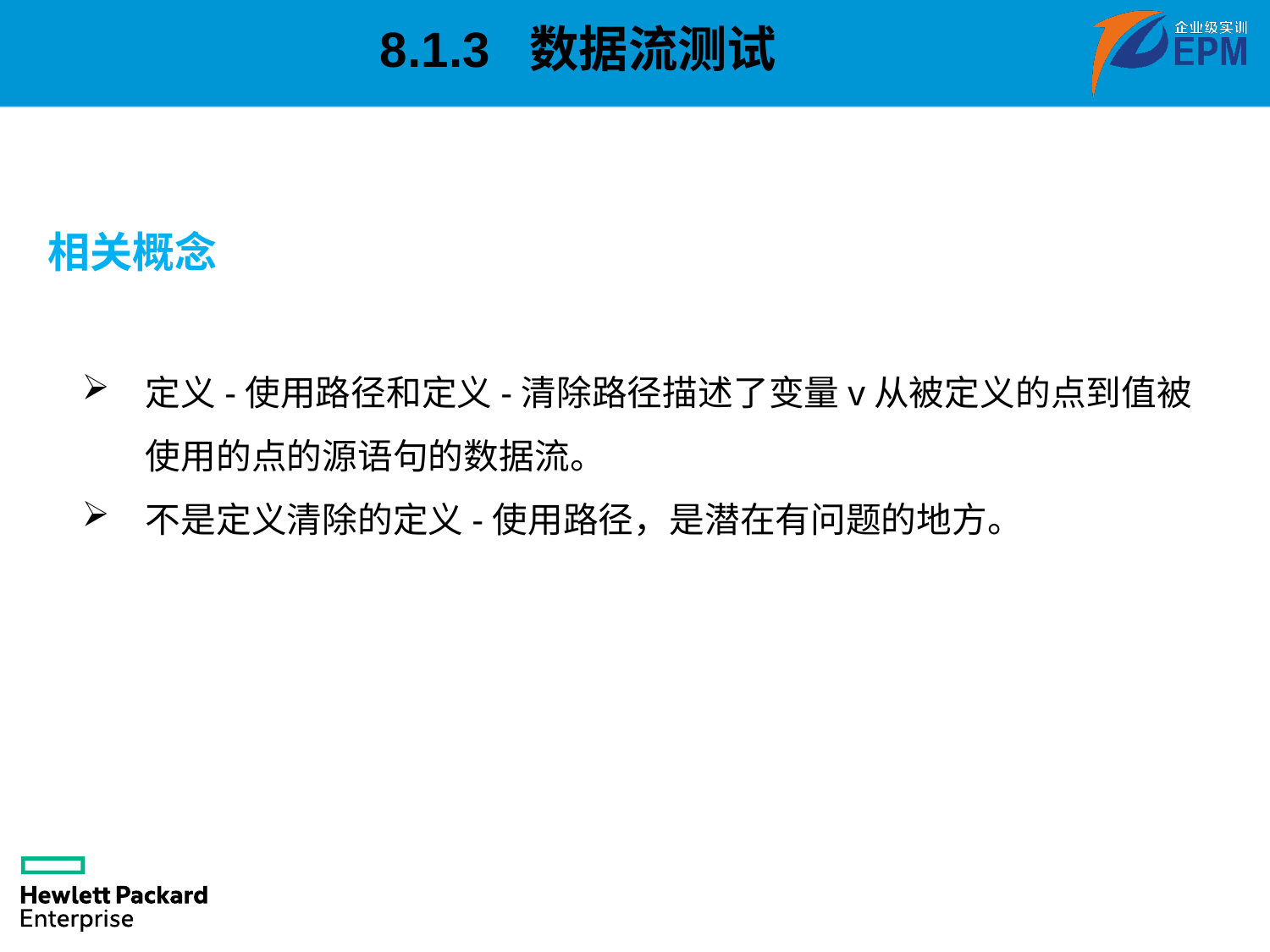

8.1.3  数据流测试
相关概念
定义-使用路径和定义-清除路径描述了变量v从被定义的点到值被使用的点的源语句的数据流。
不是定义清除的定义-使用路径，是潜在有问题的地方。